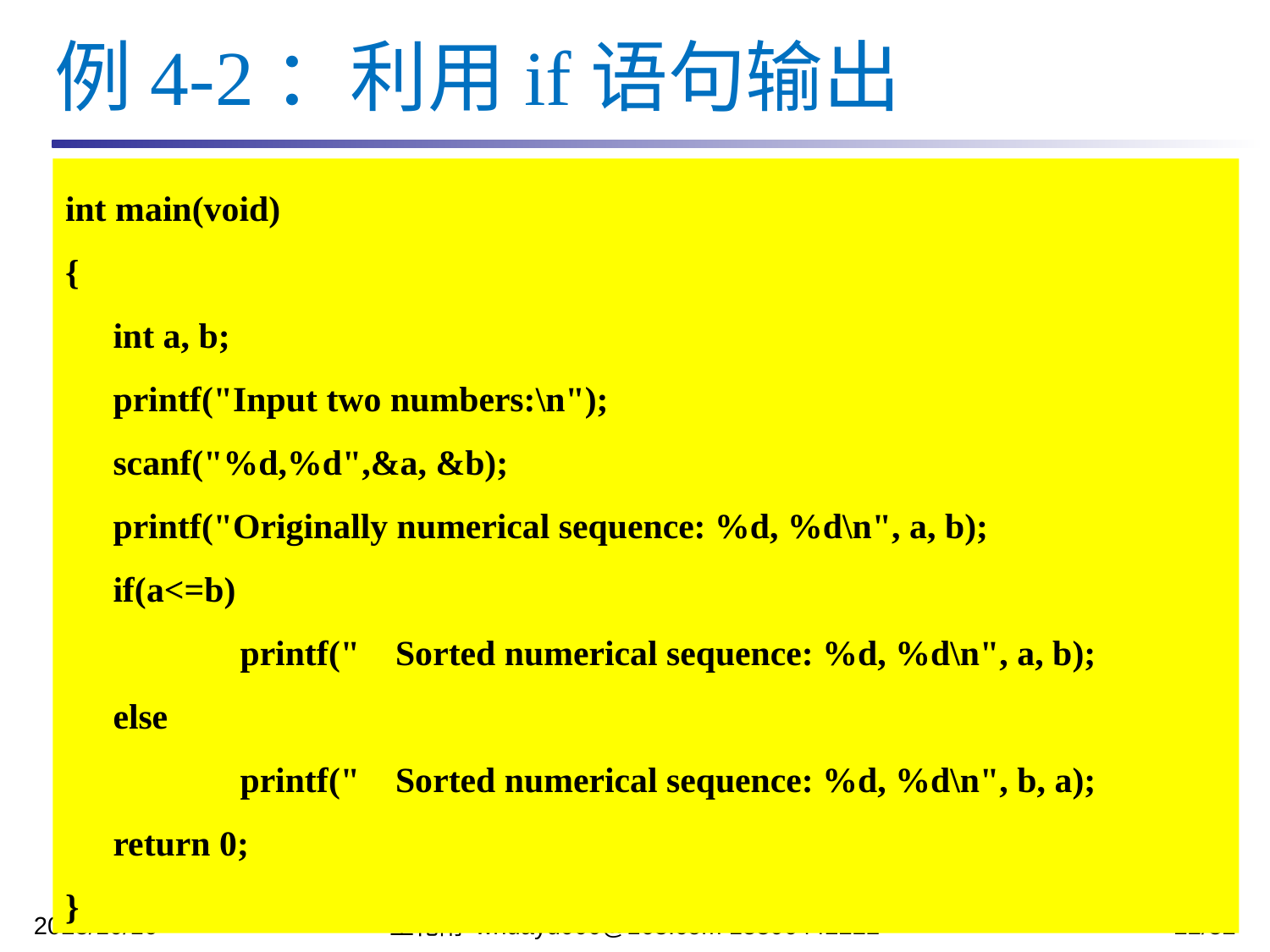

例4-2：利用if语句输出
int main(void)
{
	int a, b;
	printf("Input two numbers:\n");
	scanf("%d,%d",&a, &b);
	printf("Originally numerical sequence: %d, %d\n", a, b);
	if(a<=b)
		printf("    Sorted numerical sequence: %d, %d\n", a, b);
	else
		printf("    Sorted numerical sequence: %d, %d\n", b, a);
	return 0;
}
2023/10/16
王化雨 whuayu000@163.com 13306442222
22/32